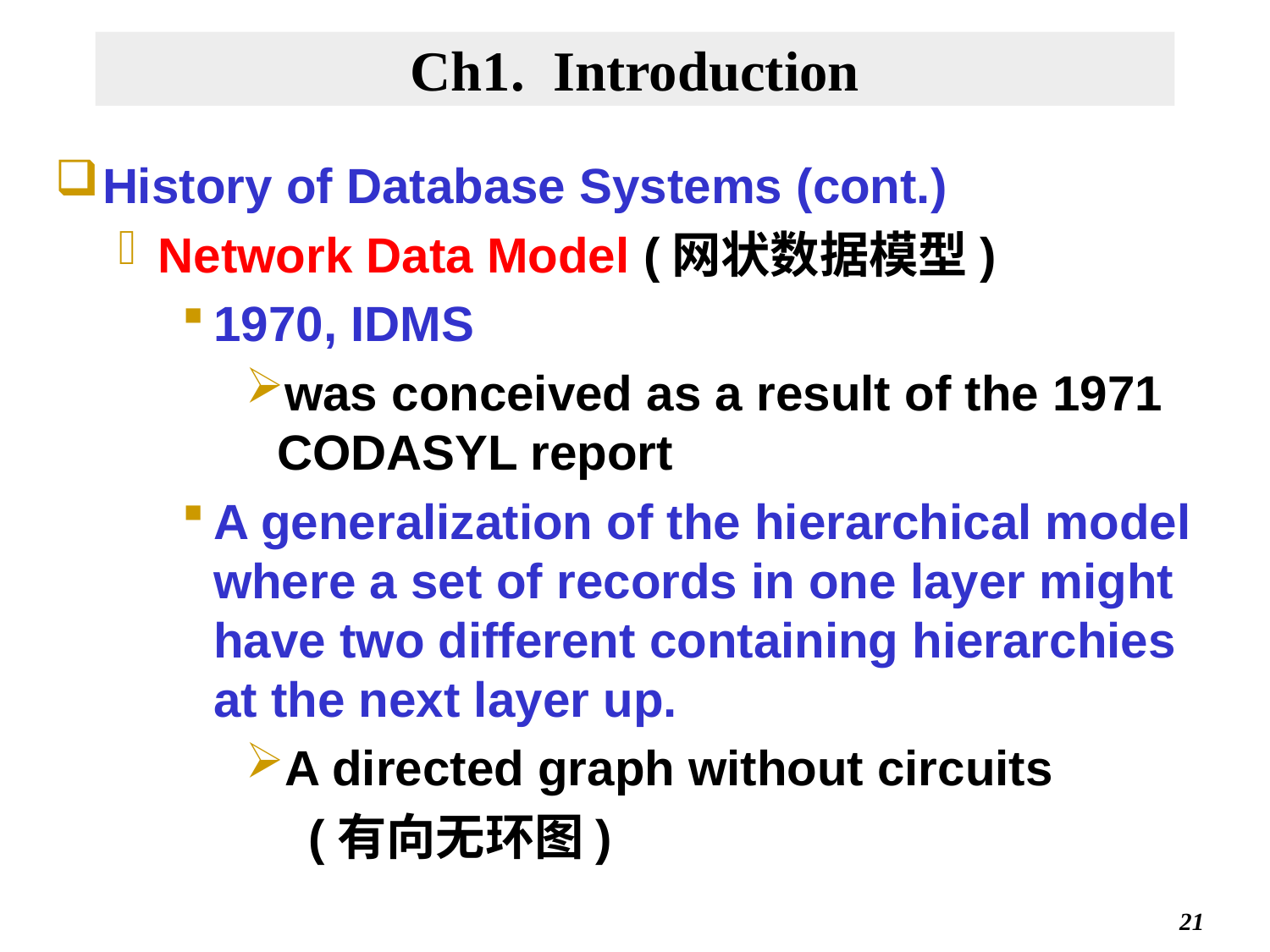

# Ch1.  Introduction
History of Database Systems (cont.)
Network Data Model (网状数据模型)
1970, IDMS
was conceived as a result of the 1971 CODASYL report
A generalization of the hierarchical model where a set of records in one layer might have two different containing hierarchies at the next layer up.
A directed graph without circuits
(有向无环图)

21